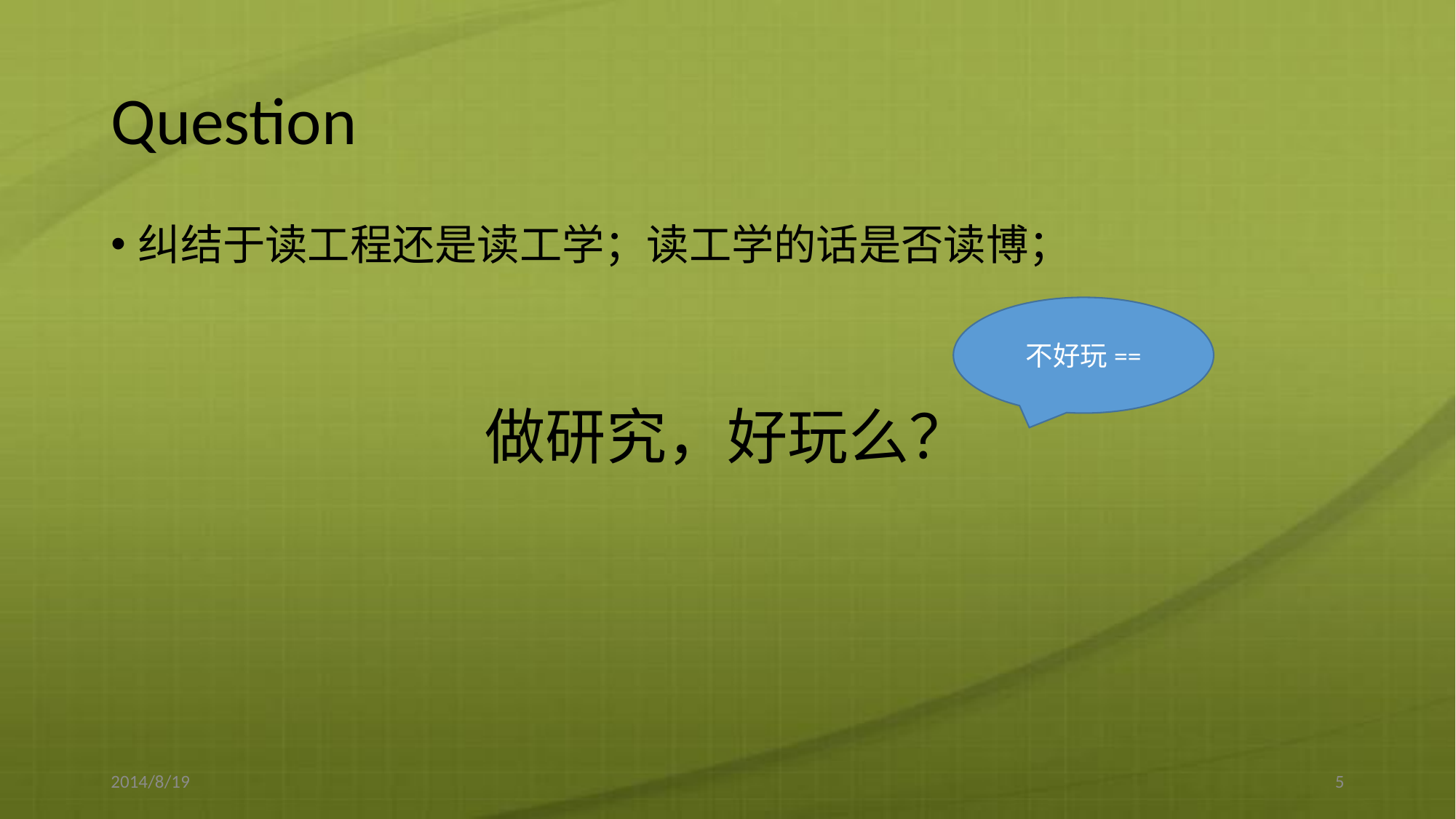

# Question
纠结于读工程还是读工学；读工学的话是否读博；

做研究，好玩么？

不好玩==
2014/8/19

5